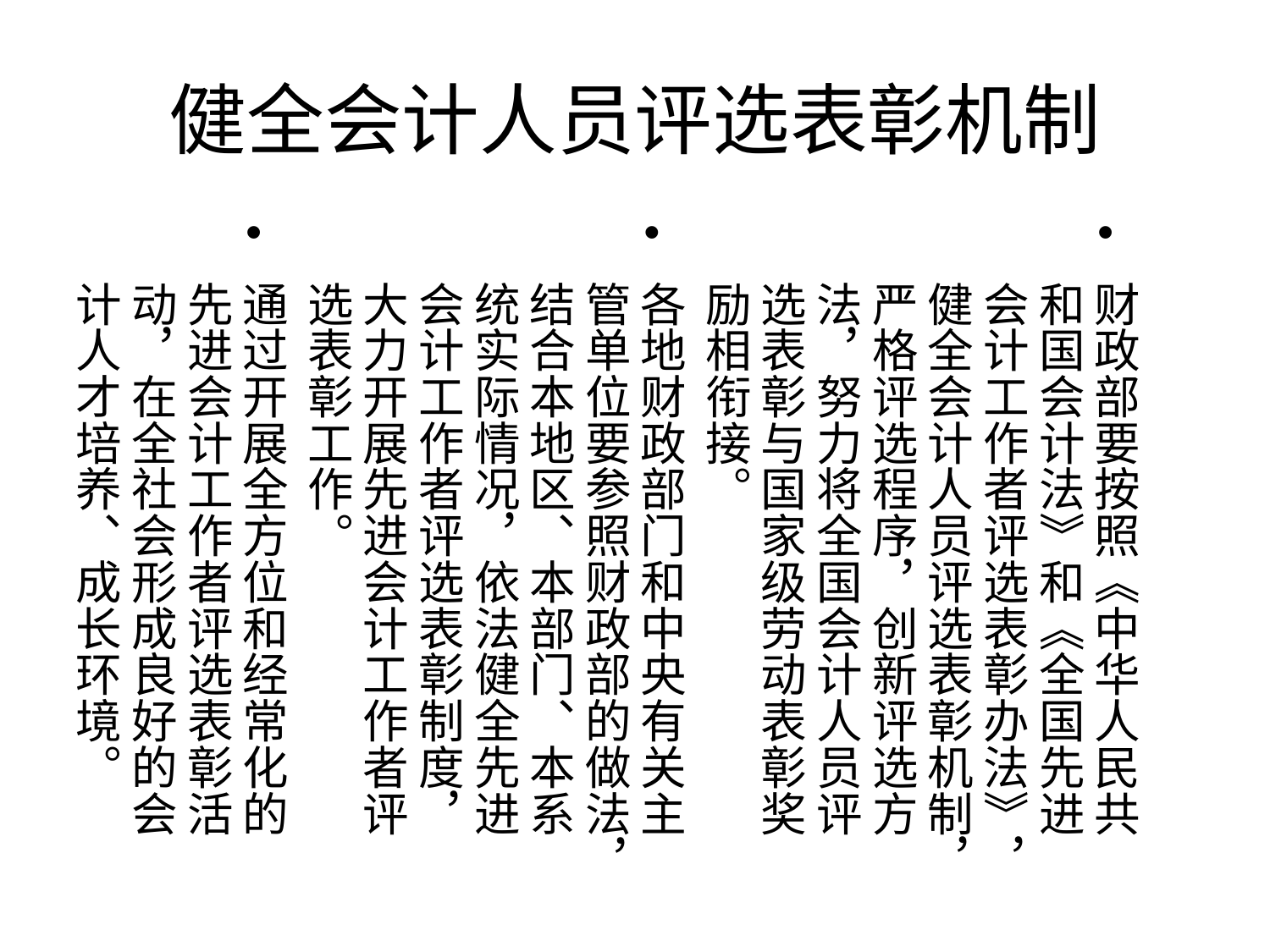

# 健全会计人员评选表彰机制
财政部要按照《中华人民共和国会计法》和《全国先进会计工作者评选表彰办法》，健全会计人员评选表彰机制，严格评选程序，创新评选方法，努力将全国会计人员评选表彰与国家级劳动表彰奖励相衔接。
各地财政部门和中央有关主管单位要参照财政部的做法，结合本地区、本部门、本系统实际情况，依法健全先进会计工作者评选表彰制度，大力开展先进会计工作者评选表彰工作。
通过开展全方位和经常化的先进会计工作者评选表彰活动，在全社会形成良好的会计人才培养、成长环境。